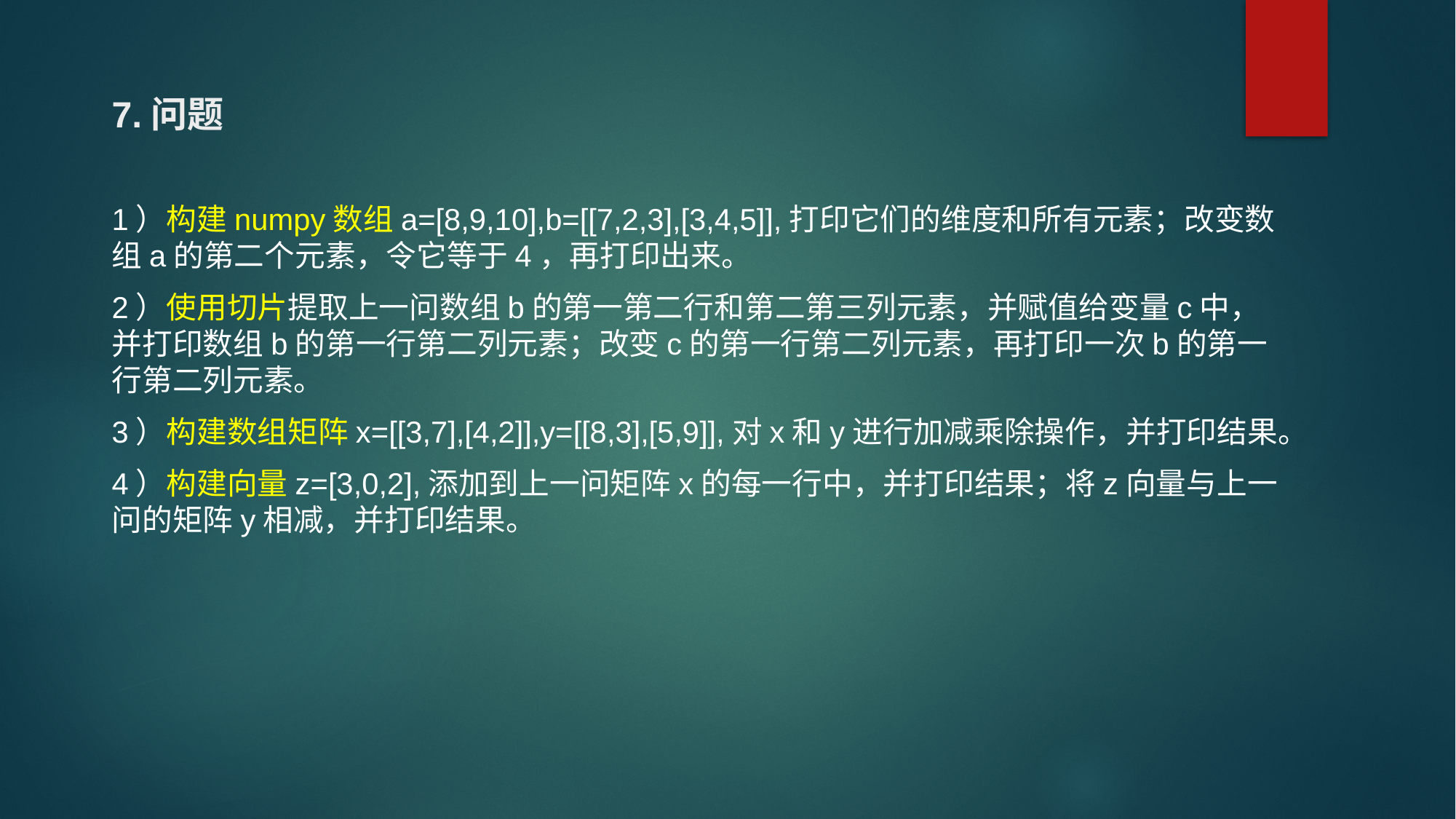

# 7.问题
1）构建numpy数组a=[8,9,10],b=[[7,2,3],[3,4,5]],打印它们的维度和所有元素；改变数组a的第二个元素，令它等于4，再打印出来。
2）使用切片提取上一问数组b的第一第二行和第二第三列元素，并赋值给变量c中，并打印数组b的第一行第二列元素；改变c的第一行第二列元素，再打印一次b的第一行第二列元素。
3）构建数组矩阵x=[[3,7],[4,2]],y=[[8,3],[5,9]],对x和y进行加减乘除操作，并打印结果。
4）构建向量z=[3,0,2],添加到上一问矩阵x的每一行中，并打印结果；将z向量与上一问的矩阵y相减，并打印结果。